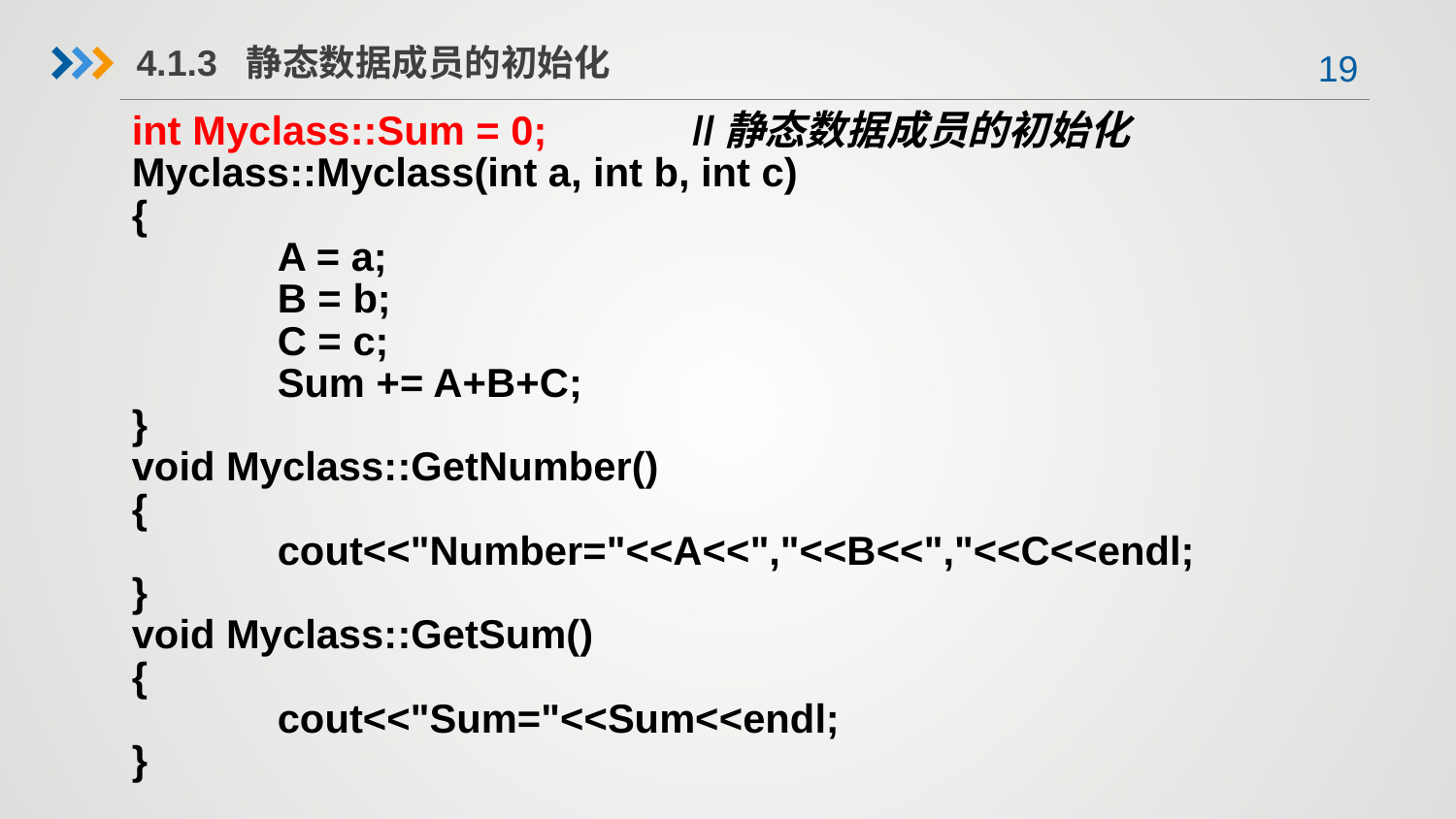

4.1.3  静态数据成员的初始化
int Myclass::Sum = 0;             //静态数据成员的初始化
Myclass::Myclass(int a, int b, int c)
{
   	A = a;
   	B = b;
   	C = c;
   	Sum += A+B+C;
}
void Myclass::GetNumber()
{
	cout<<"Number="<<A<<","<<B<<","<<C<<endl;
}
void Myclass::GetSum()
{
	cout<<"Sum="<<Sum<<endl;
}